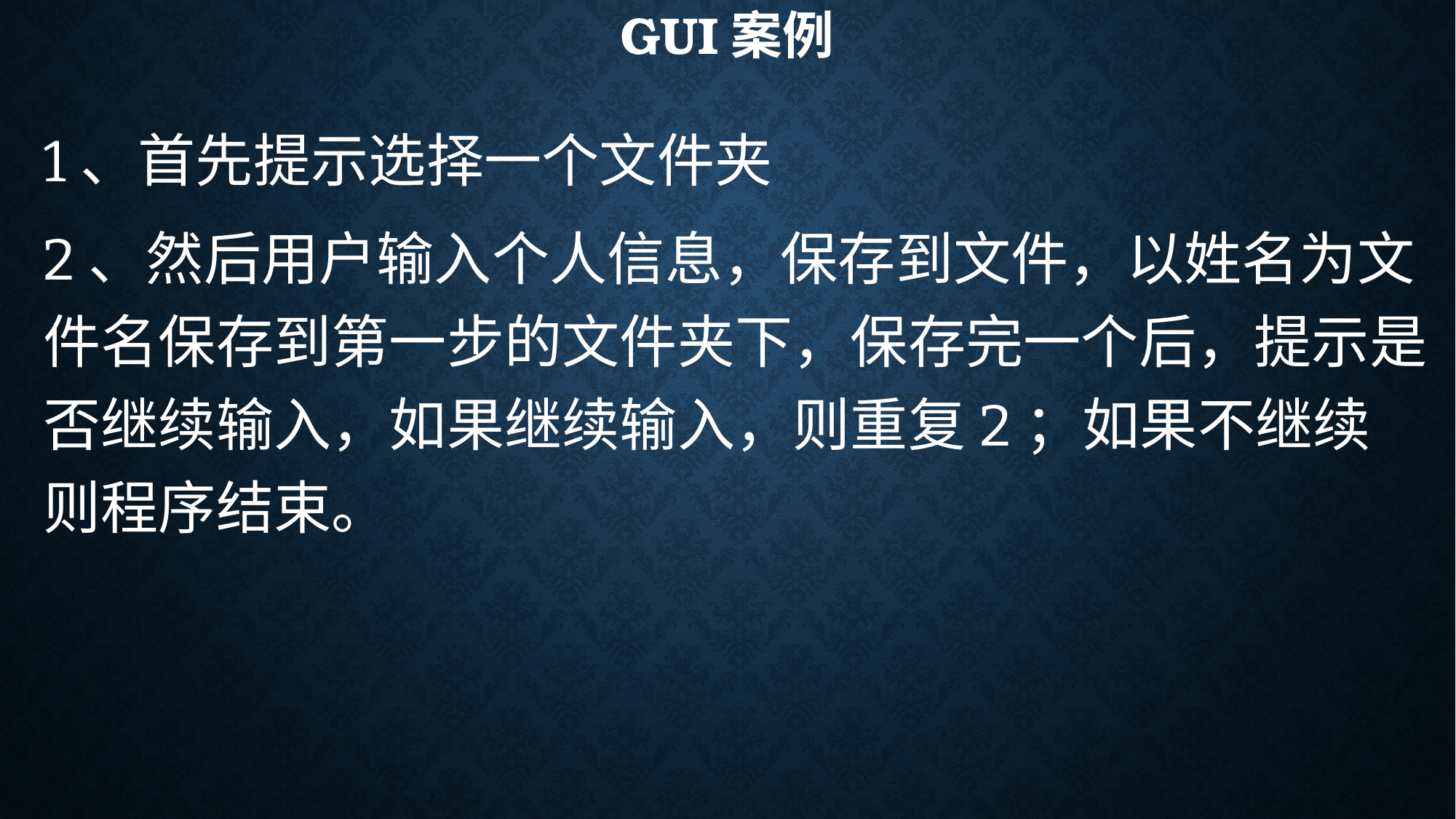

# GUI案例
1、首先提示选择一个文件夹
2、然后用户输入个人信息，保存到文件，以姓名为文件名保存到第一步的文件夹下，保存完一个后，提示是否继续输入，如果继续输入，则重复2；如果不继续则程序结束。